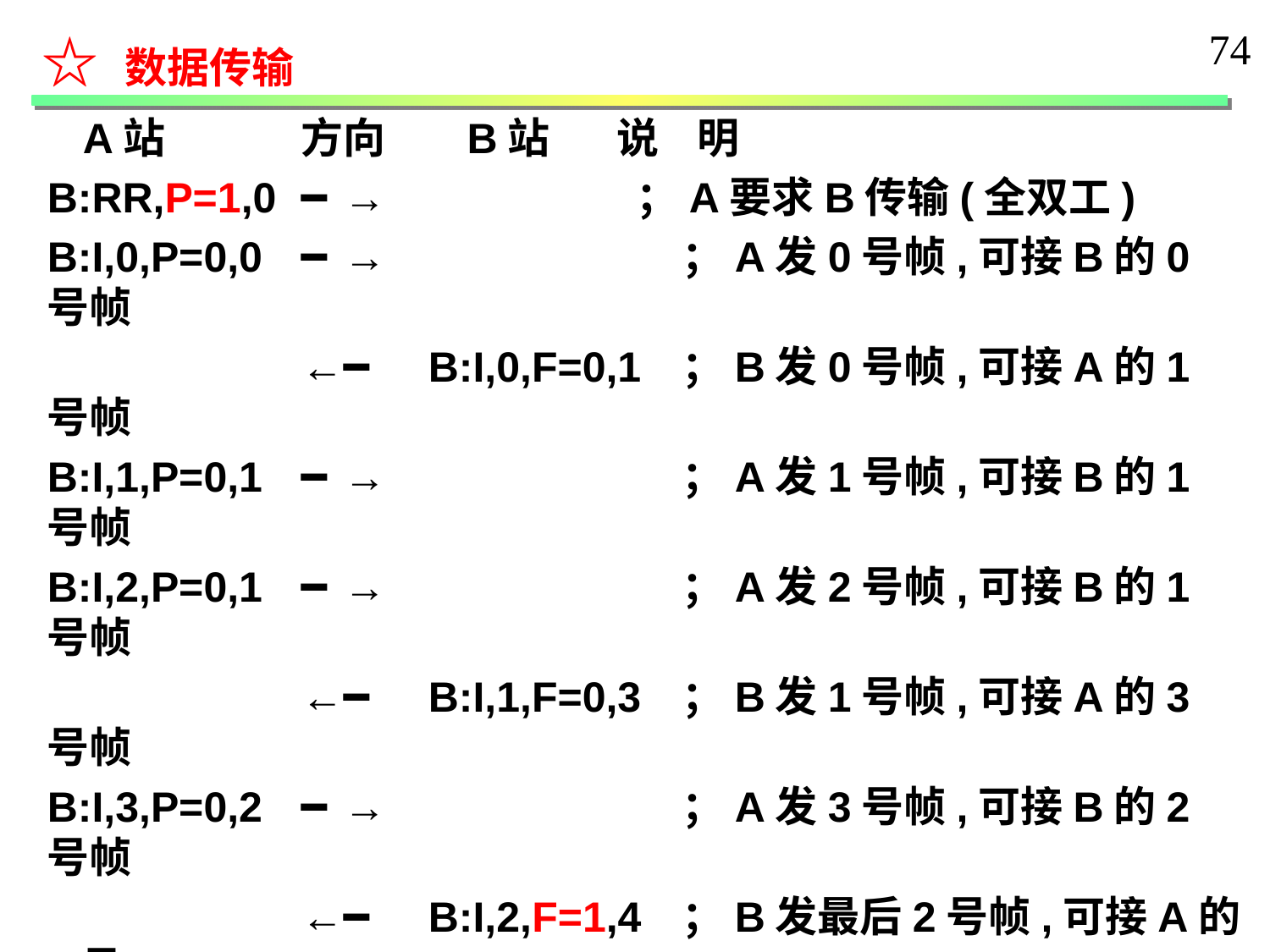

74
☆ 数据传输

   A站 	方向	   B站       说    明
B:RR,P=1,0	━→		      ；A要求B传输(全双工)
B:I,0,P=0,0	━→			；A发0号帧,可接B的0号帧
		←━	B:I,0,F=0,1	；B发0号帧,可接A的1号帧
B:I,1,P=0,1	━→			；A发1号帧,可接B的1号帧
B:I,2,P=0,1	━→			；A发2号帧,可接B的1号帧
		←━	B:I,1,F=0,3	；B发1号帧,可接A的3号帧
B:I,3,P=0,2	━→			；A发3号帧,可接B的2号帧
		←━	B:I,2,F=1,4	；B发最后2号帧,可接A的4号
B:I,4,P=0,3	━→			；A发4号帧,收妥B的2号帧
B:I,5,P=1,3	━→			；A发5号帧,要求B的确认
		←━	B:RR,F=1,6	；B确认A的5号帧
		......		；双方继续交换信息